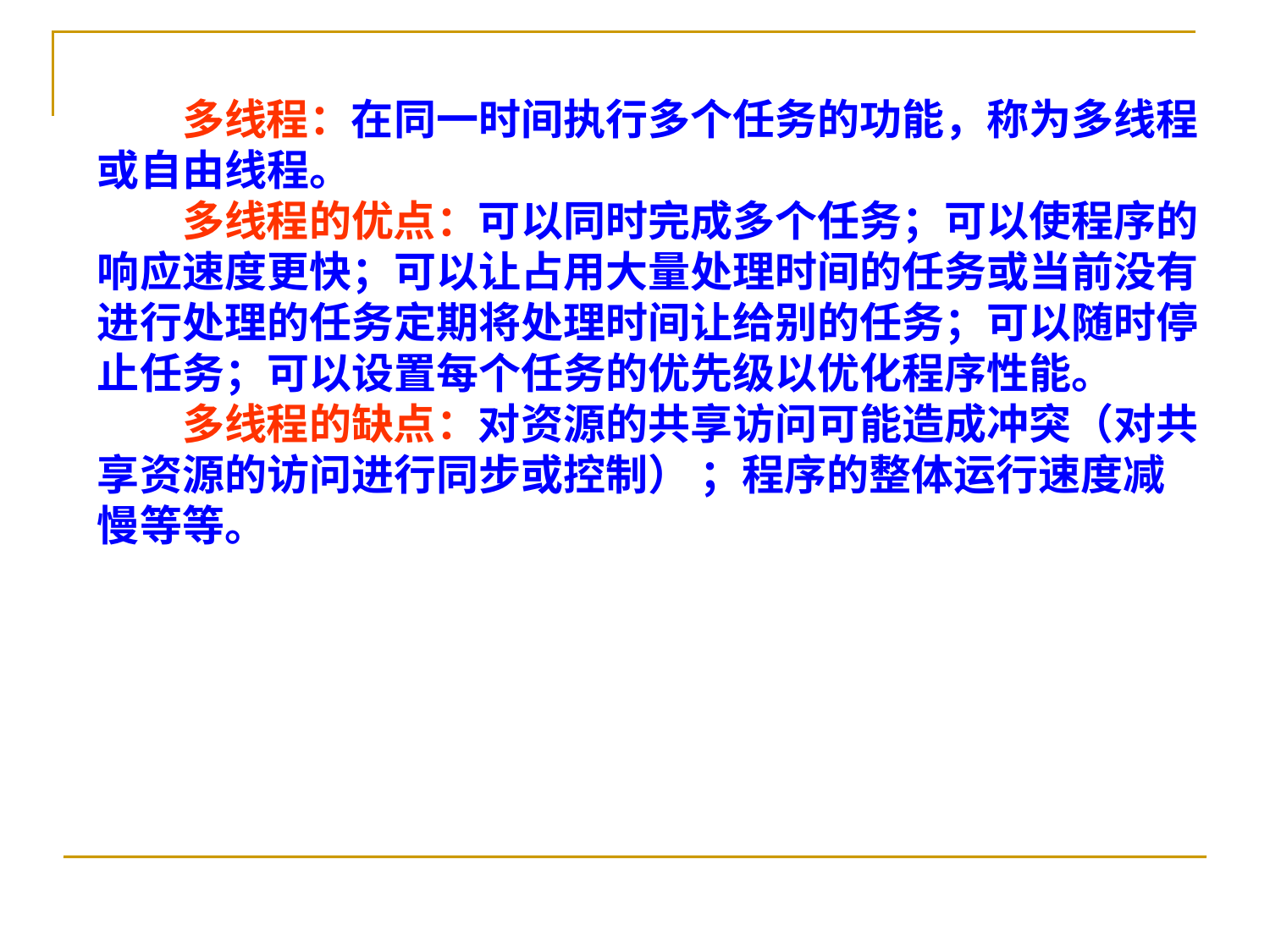

多线程：在同一时间执行多个任务的功能，称为多线程或自由线程。
　　多线程的优点：可以同时完成多个任务；可以使程序的响应速度更快；可以让占用大量处理时间的任务或当前没有进行处理的任务定期将处理时间让给别的任务；可以随时停止任务；可以设置每个任务的优先级以优化程序性能。
　　多线程的缺点：对资源的共享访问可能造成冲突（对共享资源的访问进行同步或控制） ；程序的整体运行速度减慢等等。